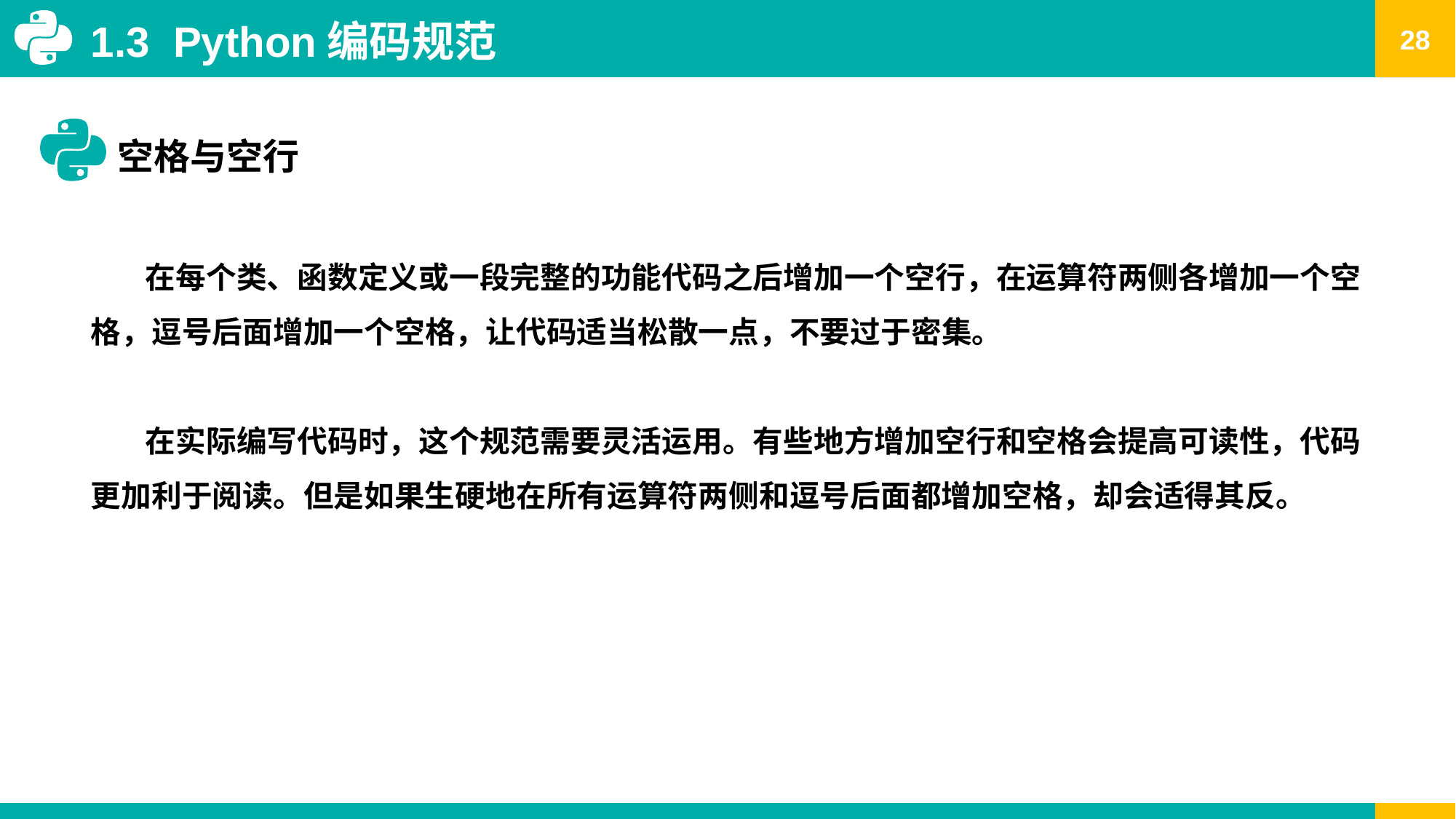

1.3  Python编码规范

空格与空行

在每个类、函数定义或一段完整的功能代码之后增加一个空行，在运算符两侧各增加一个空格，逗号后面增加一个空格，让代码适当松散一点，不要过于密集。

在实际编写代码时，这个规范需要灵活运用。有些地方增加空行和空格会提高可读性，代码更加利于阅读。但是如果生硬地在所有运算符两侧和逗号后面都增加空格，却会适得其反。